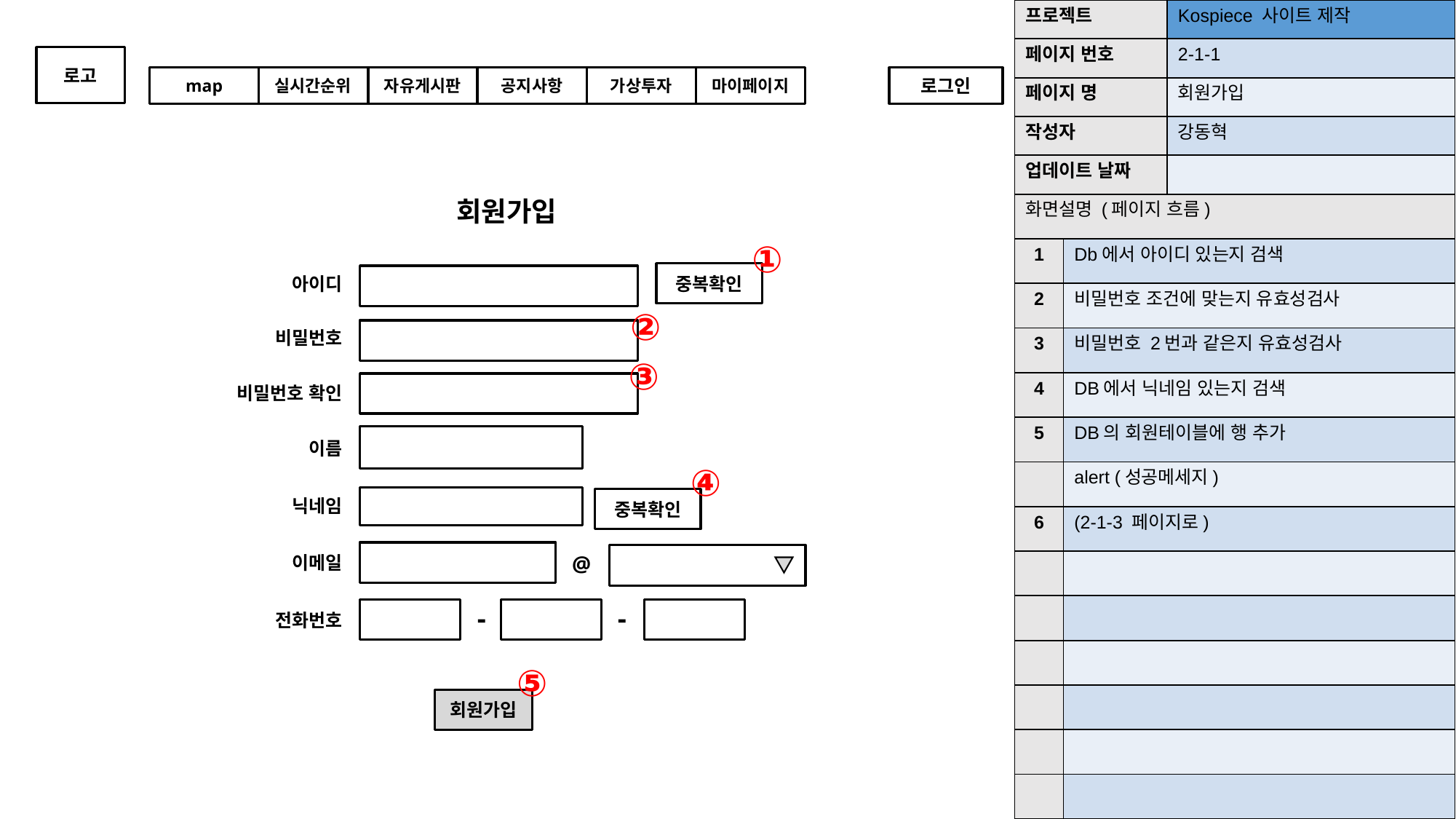

| 프로젝트 | Kospiece 사이트 제작 |
| --- | --- |
| 페이지 번호 | 2-1-1 |
| 페이지 명 | 회원가입 |
| 작성자 | 강동혁 |
| 업데이트 날짜 |  |
로고
map
실시간순위
자유게시판
공지사항
가상투자
마이페이지
로그인
회원가입
| 화면설명 (페이지 흐름) |  |
| --- | --- |
| 1 | Db에서 아이디 있는지 검색 |
| 2 | 비밀번호 조건에 맞는지 유효성검사 |
| 3 | 비밀번호 2번과 같은지 유효성검사 |
| 4 | DB에서 닉네임 있는지 검색 |
| 5 | DB의 회원테이블에 행 추가 |
|  | alert (성공메세지) |
| 6 | (2-1-3 페이지로) |
|  |  |
|  |  |
|  |  |
|  |  |
|  |  |
|  |  |
①
아이디
중복확인

②
비밀번호

③
비밀번호 확인

이름
④
닉네임

중복확인

이메일
@

-
-

전화번호
⑤
회원가입